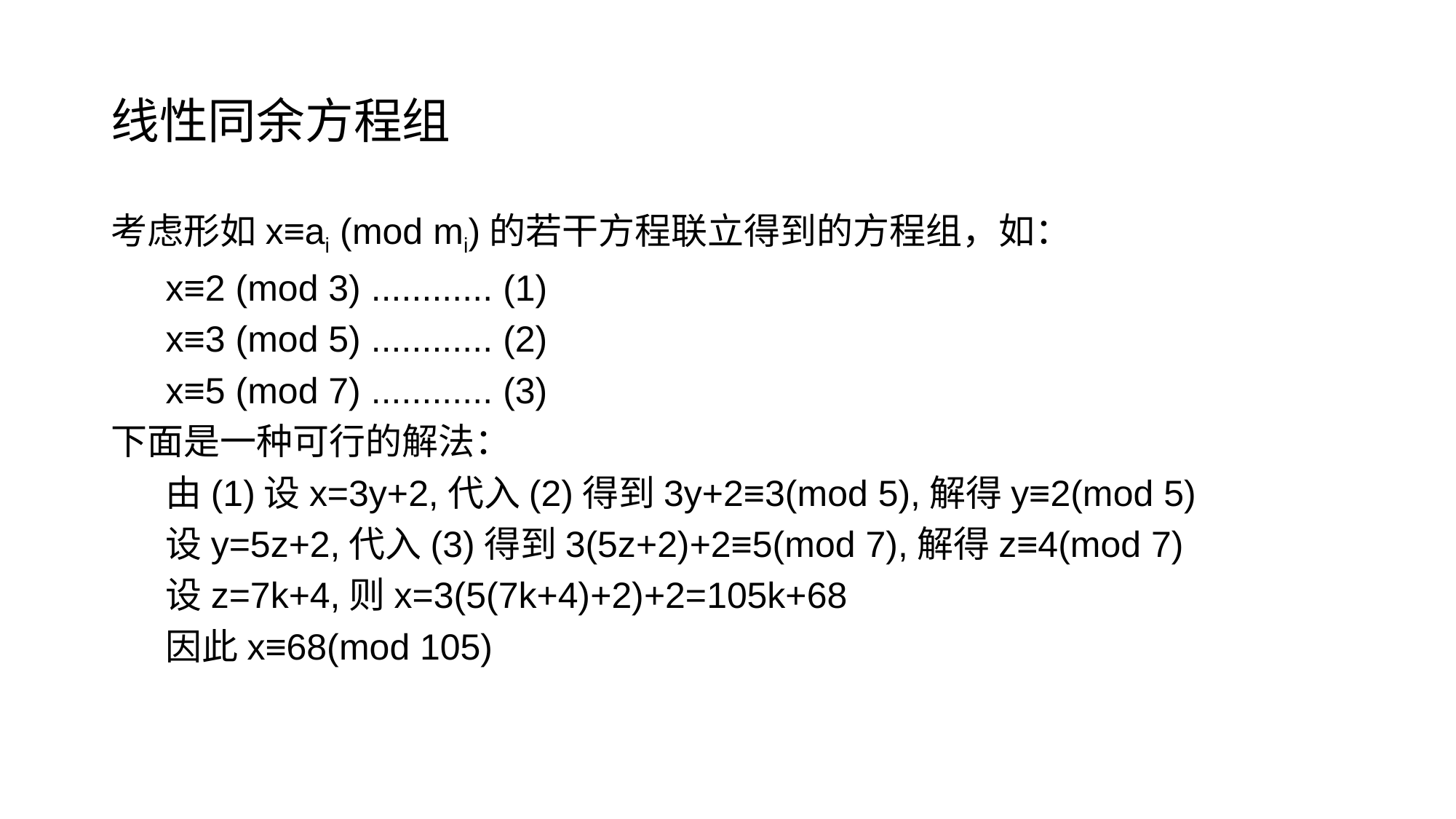

# 线性同余方程组
考虑形如x≡ai (mod mi)的若干方程联立得到的方程组，如：
x≡2 (mod 3) ............ (1)
x≡3 (mod 5) ............ (2)
x≡5 (mod 7) ............ (3)
下面是一种可行的解法：
由(1)设x=3y+2,代入(2)得到3y+2≡3(mod 5),解得y≡2(mod 5)
设y=5z+2,代入(3)得到3(5z+2)+2≡5(mod 7),解得z≡4(mod 7)
设z=7k+4,则x=3(5(7k+4)+2)+2=105k+68
因此x≡68(mod 105)